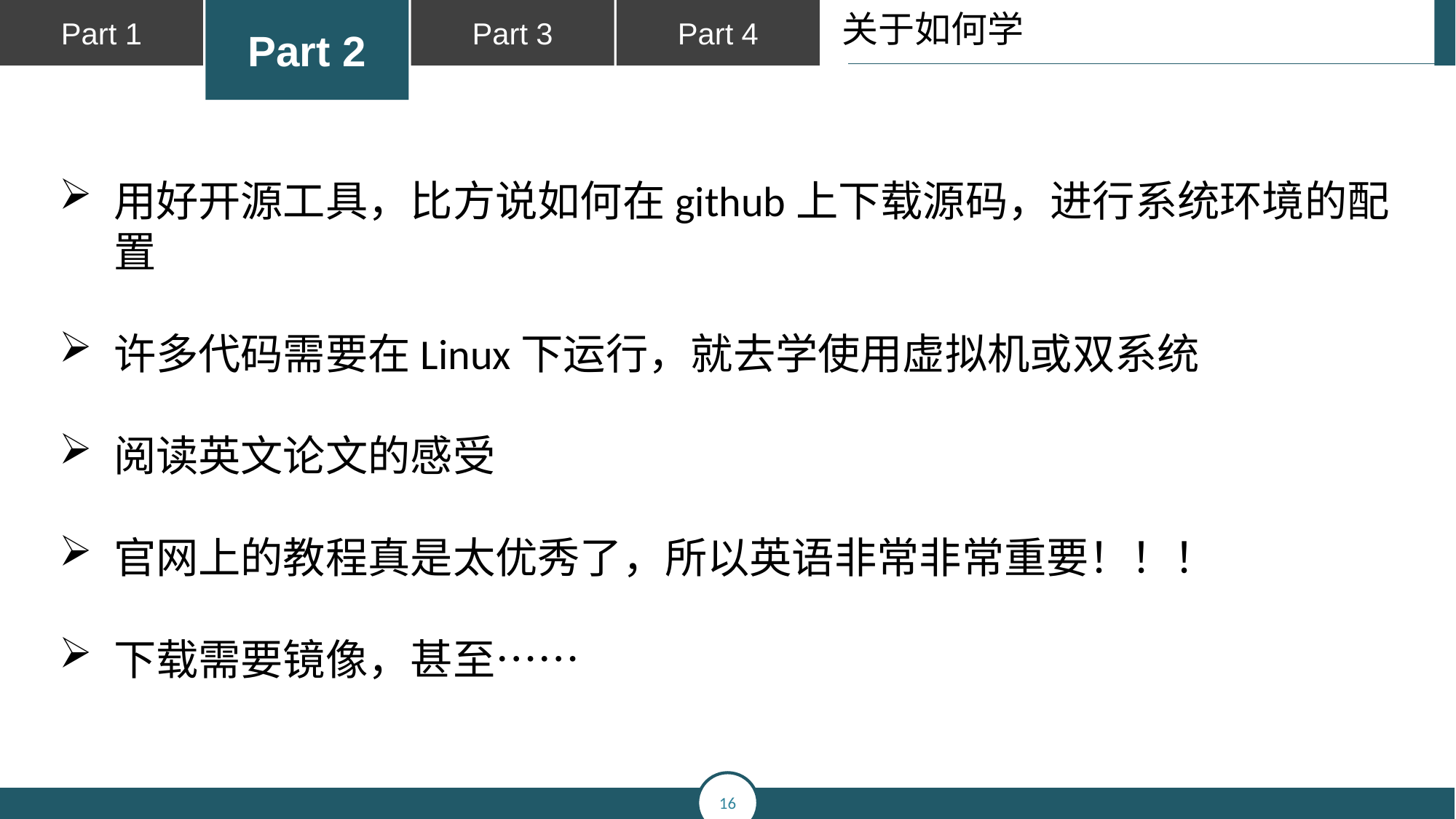

关于如何学
用好开源工具，比方说如何在github上下载源码，进行系统环境的配置

许多代码需要在Linux下运行，就去学使用虚拟机或双系统

阅读英文论文的感受

官网上的教程真是太优秀了，所以英语非常非常重要！！！

下载需要镜像，甚至……